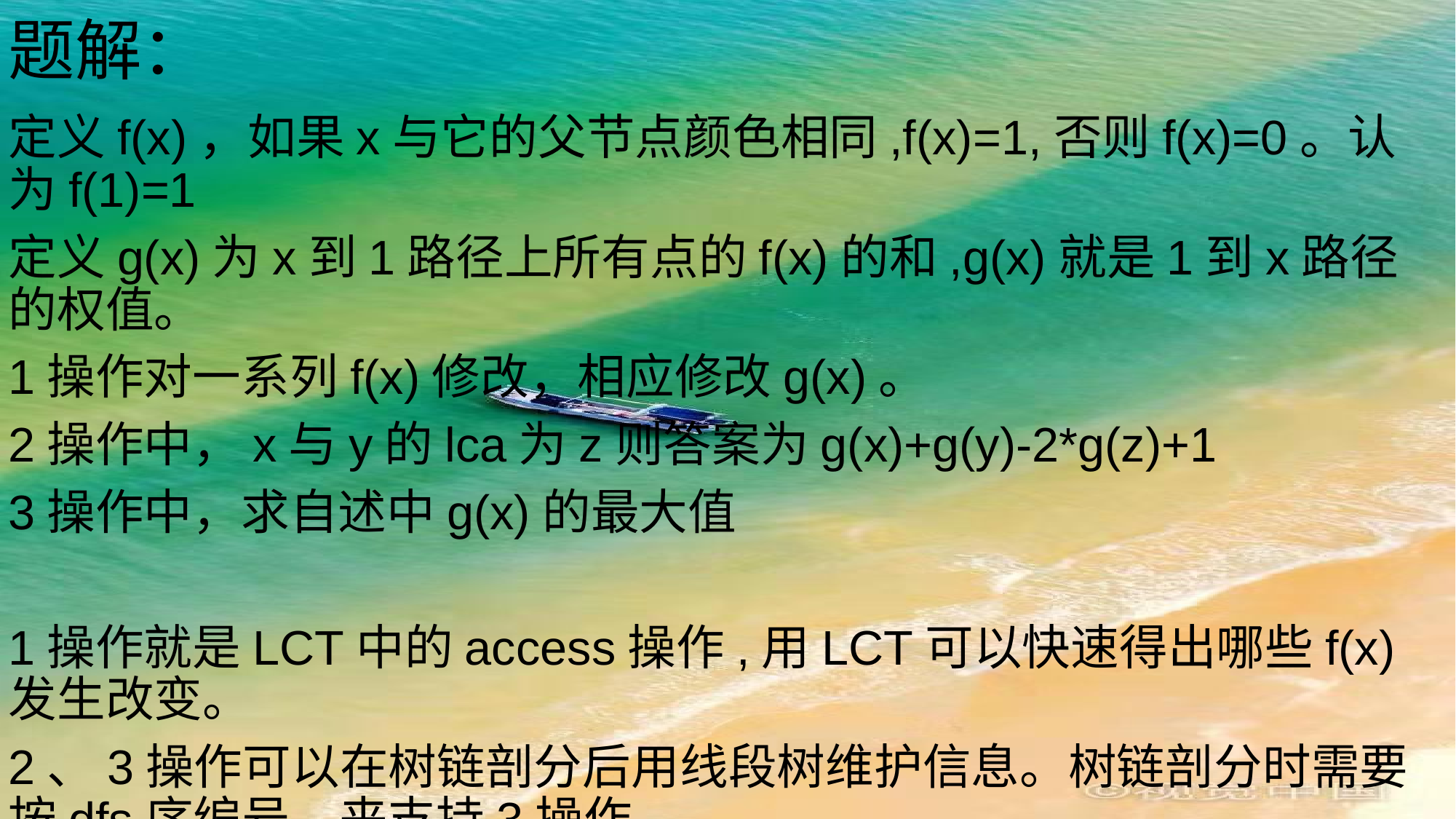

# 题解：
定义f(x)，如果x与它的父节点颜色相同,f(x)=1,否则f(x)=0。认为f(1)=1
定义g(x)为x到1路径上所有点的f(x)的和,g(x)就是1到x路径的权值。
1操作对一系列f(x)修改，相应修改g(x)。
2操作中，x与y的lca为z则答案为g(x)+g(y)-2*g(z)+1
3操作中，求自述中g(x)的最大值

1操作就是LCT中的access操作,用LCT可以快速得出哪些f(x)发生改变。
2、3操作可以在树链剖分后用线段树维护信息。树链剖分时需要按dfs序编号，来支持3操作